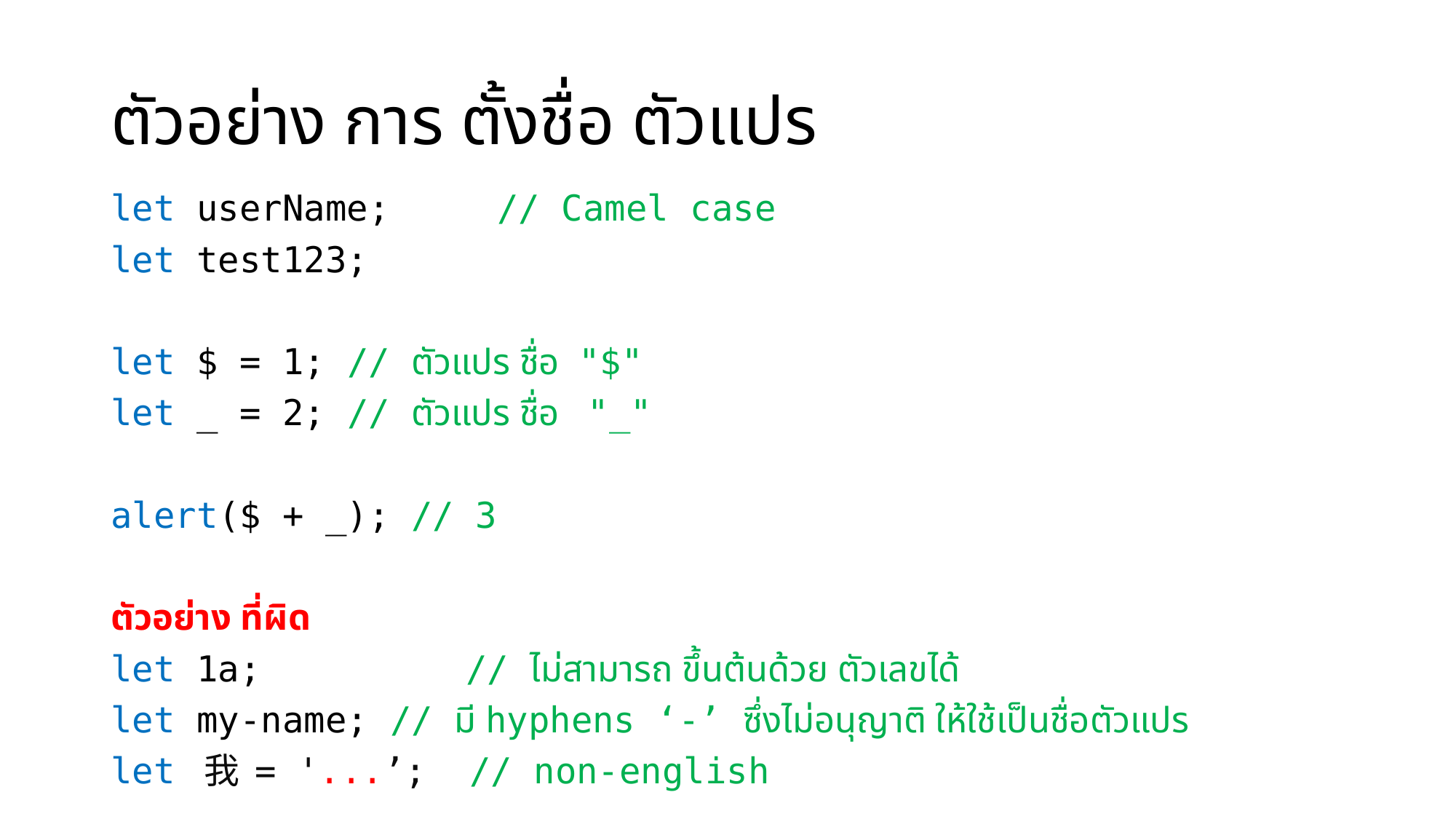

# ตัวอย่าง การ ตั้งชื่อ ตัวแปร
let userName;     // Camel case
let test123;

let $ = 1; // ตัวแปร ชื่อ  "$"
let _ = 2; // ตัวแปร ชื่อ   "_"

alert($ + _); // 3

ตัวอย่าง ที่ผิด
let 1a; 	        // ไม่สามารถ ขึ้นต้นด้วย ตัวเลขได้
let my-name; // มี hyphens ‘-’ ซึ่งไม่อนุญาติ ให้ใช้เป็นชื่อตัวแปร
let 我 = '...’;  // non-english